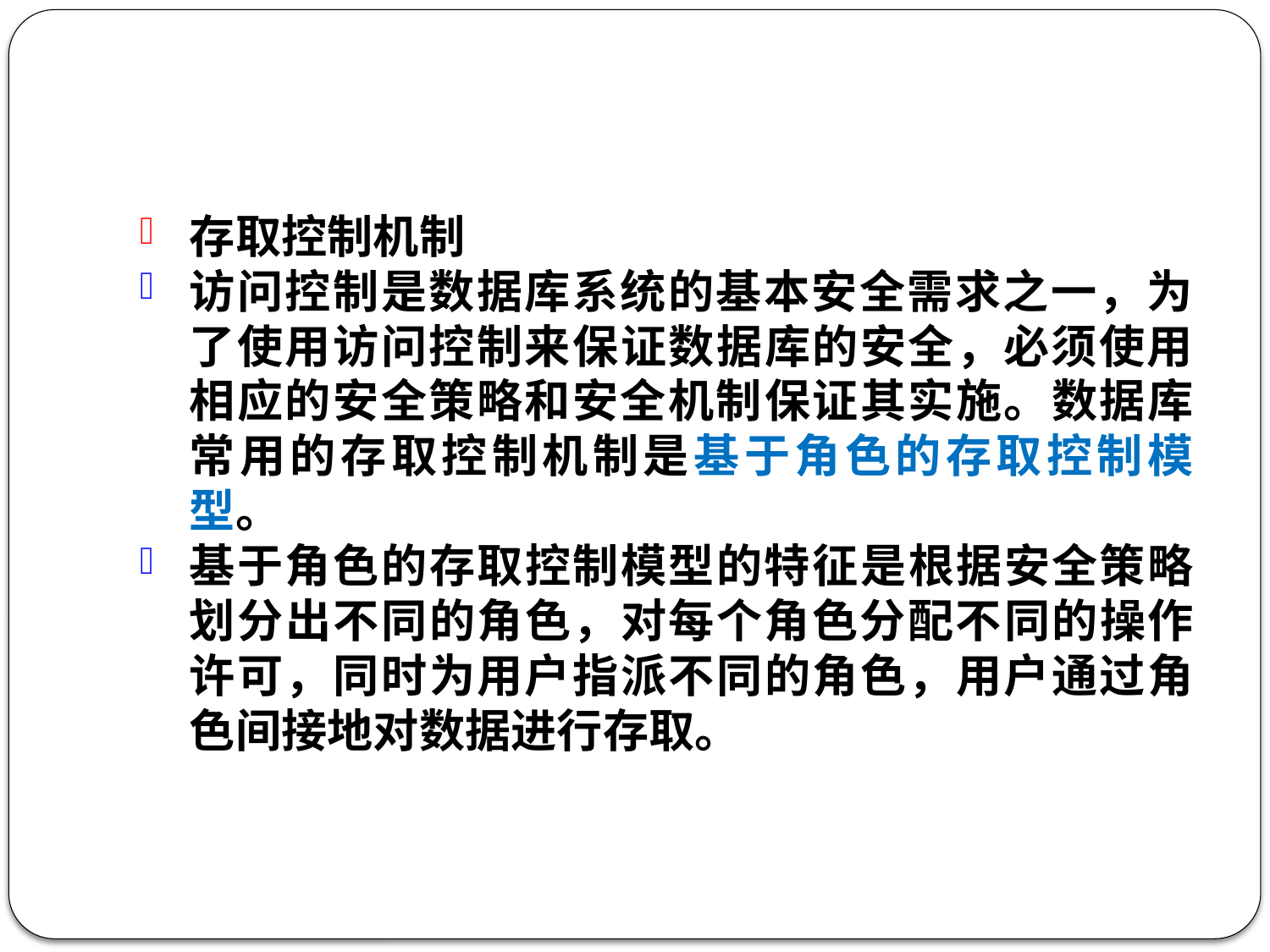

#
存取控制机制
访问控制是数据库系统的基本安全需求之一，为了使用访问控制来保证数据库的安全，必须使用相应的安全策略和安全机制保证其实施。数据库常用的存取控制机制是基于角色的存取控制模型。
基于角色的存取控制模型的特征是根据安全策略划分出不同的角色，对每个角色分配不同的操作许可，同时为用户指派不同的角色，用户通过角色间接地对数据进行存取。